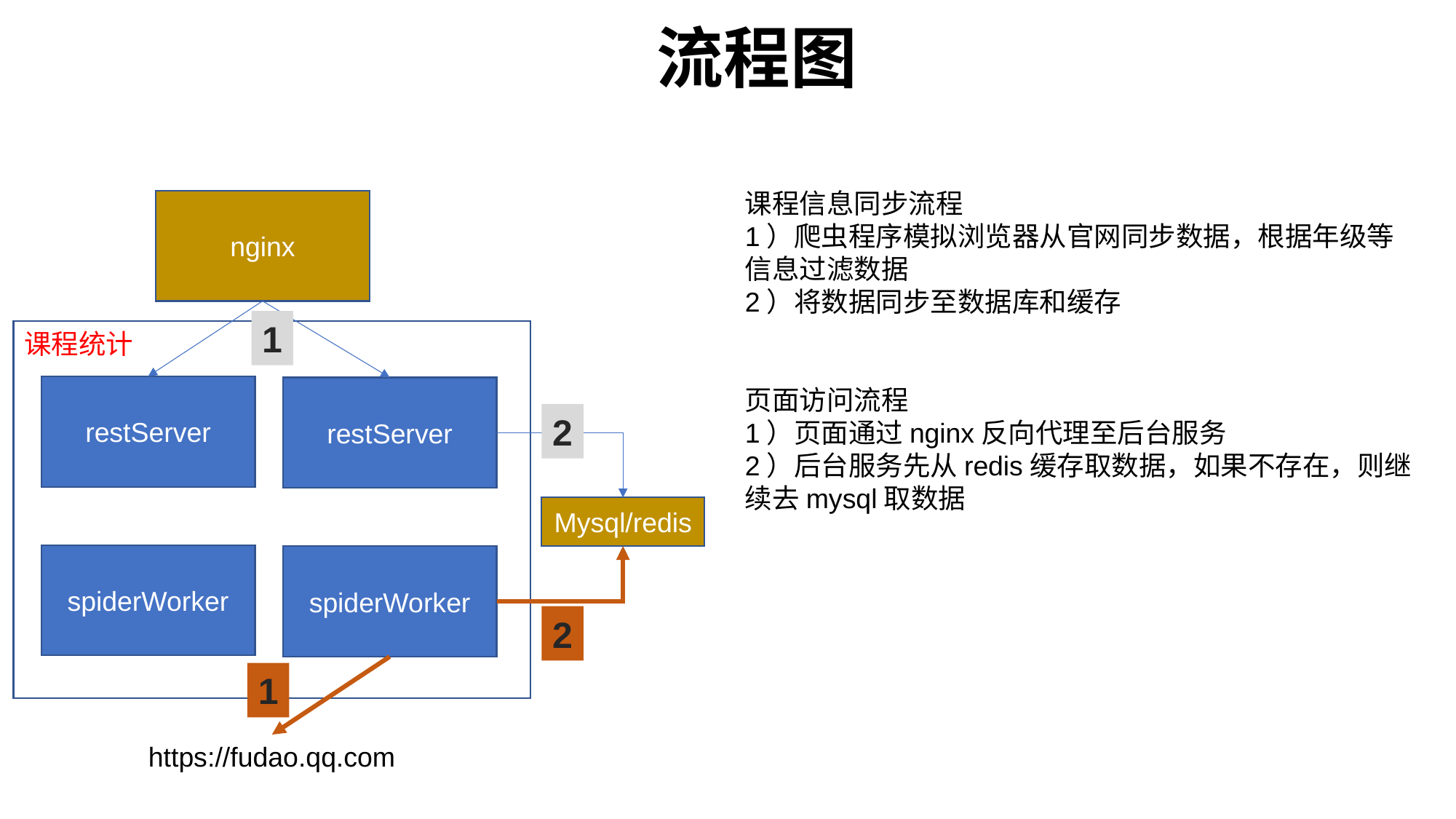

流程图
课程信息同步流程
1）爬虫程序模拟浏览器从官网同步数据，根据年级等信息过滤数据
2）将数据同步至数据库和缓存

页面访问流程
1）页面通过nginx反向代理至后台服务
2）后台服务先从redis缓存取数据，如果不存在，则继续去mysql取数据

nginx
1
课程统计
restServer
restServer
2
Mysql/redis
spiderWorker
spiderWorker
2
1
https://fudao.qq.com